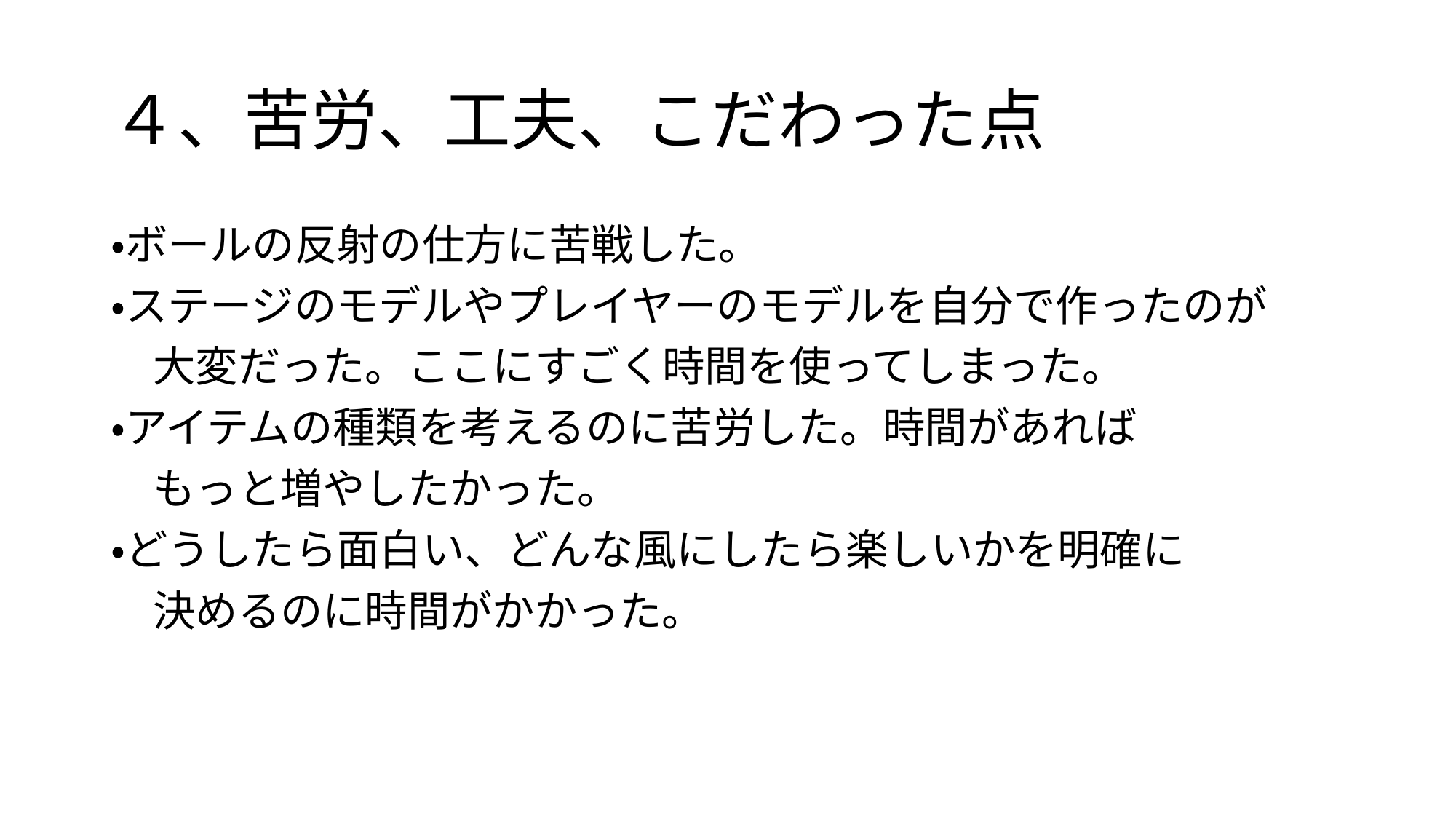

# ４、苦労、工夫、こだわった点
・ボールの反射の仕方に苦戦した。
・ステージのモデルやプレイヤーのモデルを自分で作ったのが
　大変だった。ここにすごく時間を使ってしまった。
・アイテムの種類を考えるのに苦労した。時間があれば
　もっと増やしたかった。
・どうしたら面白い、どんな風にしたら楽しいかを明確に
　決めるのに時間がかかった。